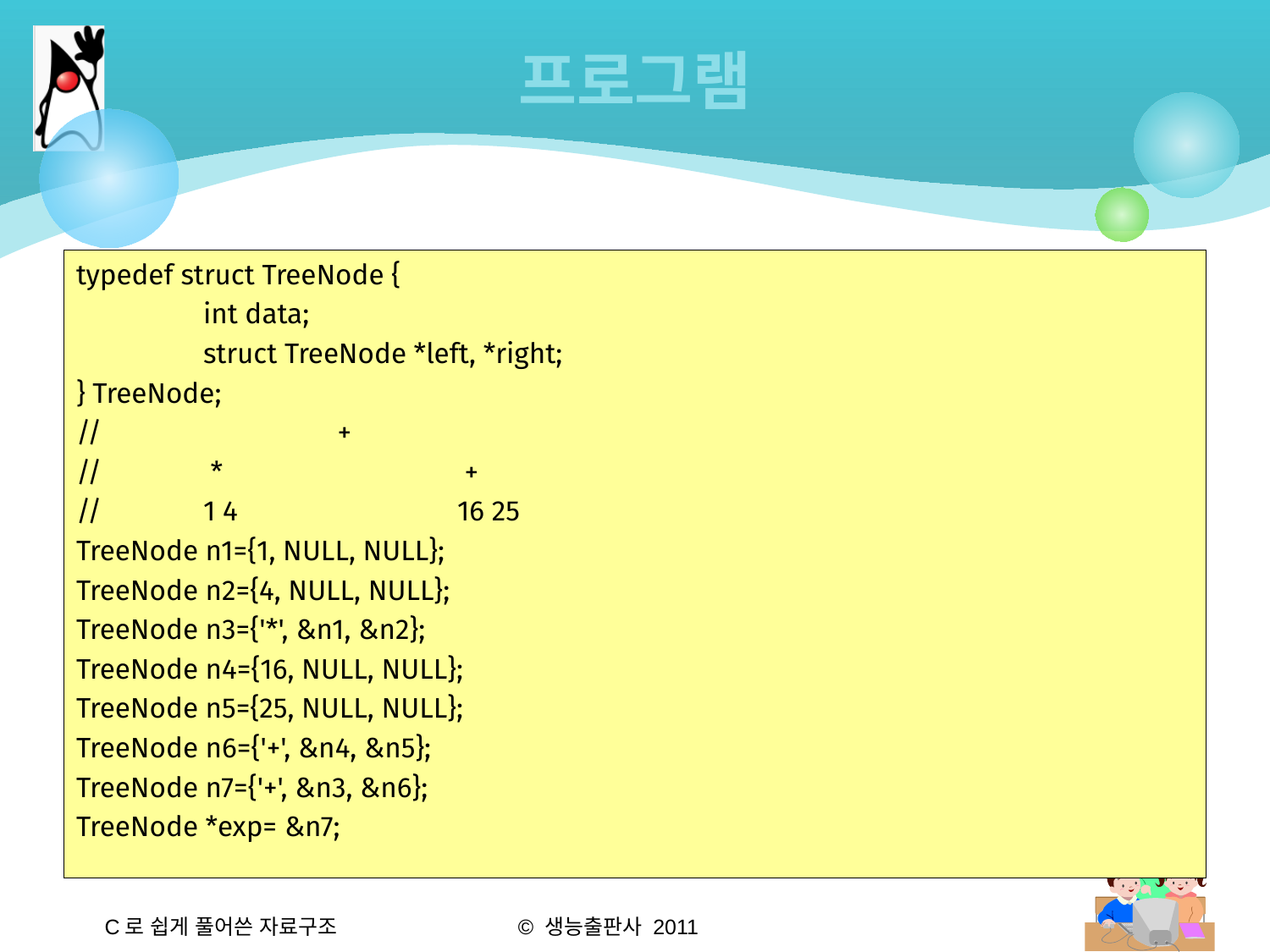

# 프로그램
typedef struct TreeNode {
	int data;
	struct TreeNode *left, *right;
} TreeNode;
//		 +
//	 *		 +
// 	1 4 	  	16 25
TreeNode n1={1, NULL, NULL};
TreeNode n2={4, NULL, NULL};
TreeNode n3={'*', &n1, &n2};
TreeNode n4={16, NULL, NULL};
TreeNode n5={25, NULL, NULL};
TreeNode n6={'+', &n4, &n5};
TreeNode n7={'+', &n3, &n6};
TreeNode *exp= &n7;